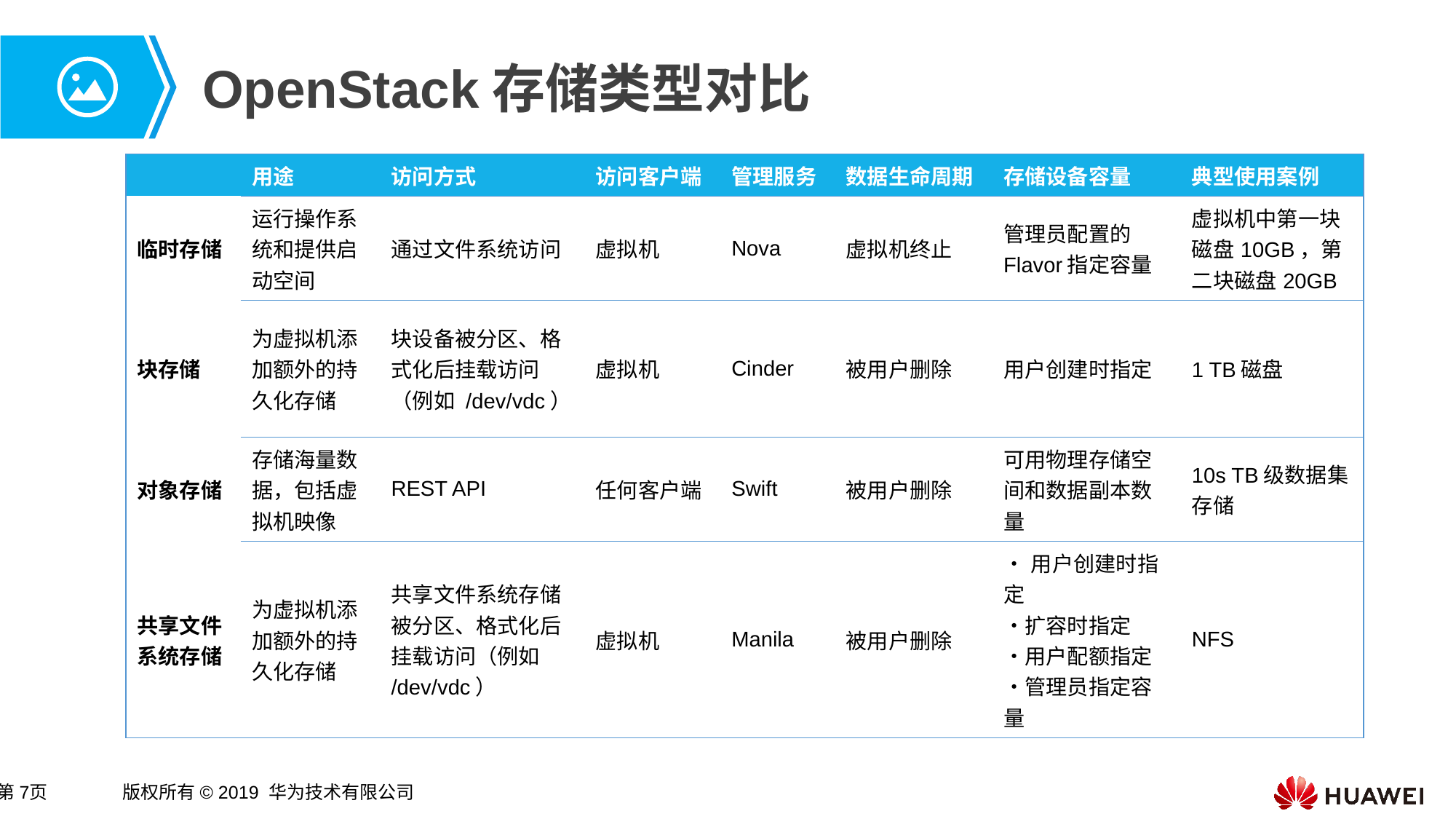

# OpenStack存储类型对比
|  | 用途 | 访问方式 | 访问客户端 | 管理服务 | 数据生命周期 | 存储设备容量 | 典型使用案例 |
| --- | --- | --- | --- | --- | --- | --- | --- |
| 临时存储 | 运行操作系统和提供启动空间 | 通过文件系统访问 | 虚拟机 | Nova | 虚拟机终止 | 管理员配置的Flavor指定容量 | 虚拟机中第一块磁盘10GB，第二块磁盘20GB |
| 块存储 | 为虚拟机添加额外的持久化存储 | 块设备被分区、格式化后挂载访问（例如 /dev/vdc） | 虚拟机 | Cinder | 被用户删除 | 用户创建时指定 | 1 TB磁盘 |
| 对象存储 | 存储海量数据，包括虚拟机映像 | REST API | 任何客户端 | Swift | 被用户删除 | 可用物理存储空间和数据副本数量 | 10s TB级数据集存储 |
| 共享文件系统存储 | 为虚拟机添加额外的持久化存储 | 共享文件系统存储被分区、格式化后挂载访问（例如 /dev/vdc） | 虚拟机 | Manila | 被用户删除 | •用户创建时指定 •扩容时指定 •用户配额指定 •管理员指定容量 | NFS |